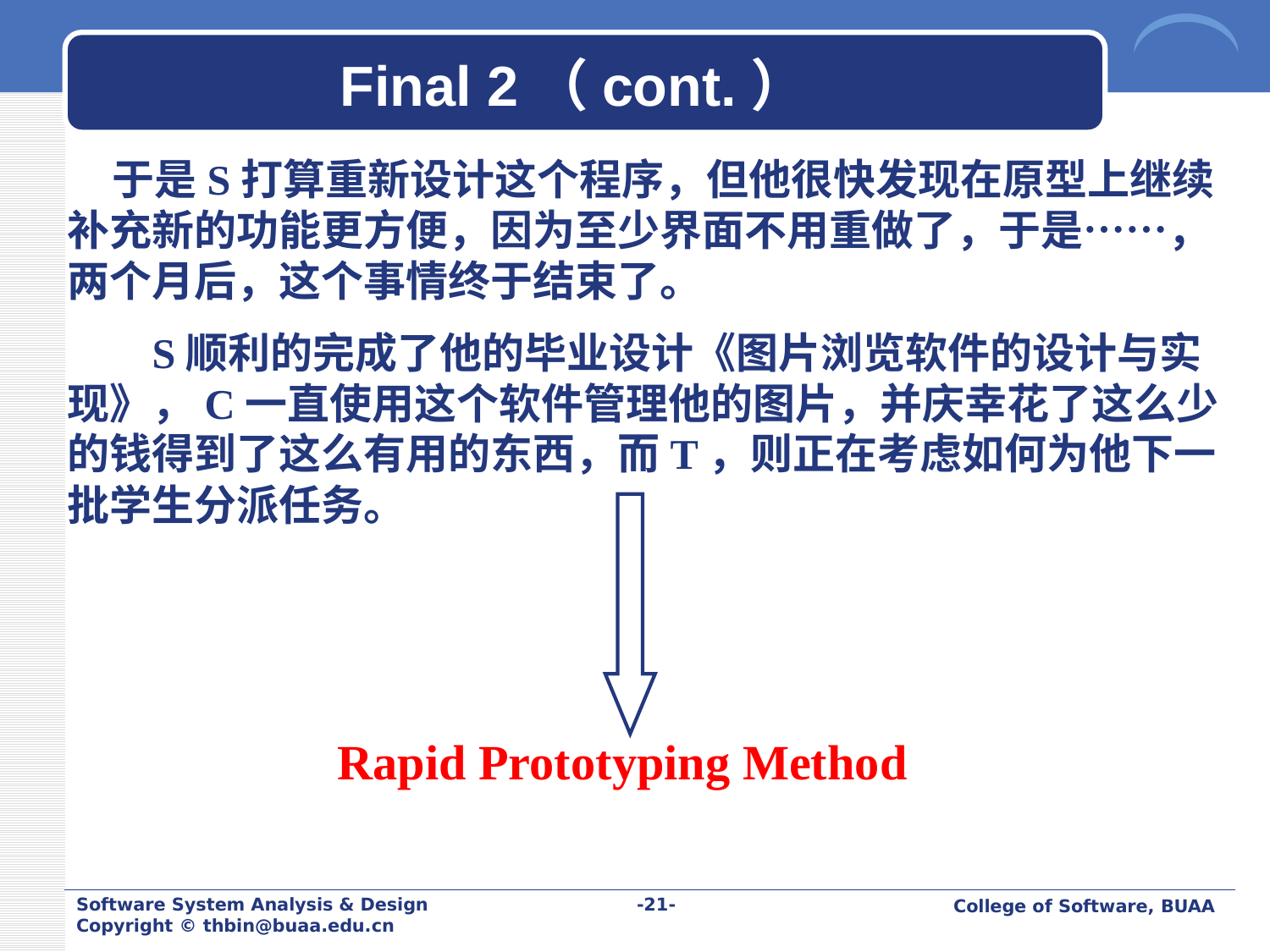

Final 2（cont.）
    于是S打算重新设计这个程序，但他很快发现在原型上继续补充新的功能更方便，因为至少界面不用重做了，于是……，两个月后，这个事情终于结束了。
        S顺利的完成了他的毕业设计《图片浏览软件的设计与实现》，C一直使用这个软件管理他的图片，并庆幸花了这么少的钱得到了这么有用的东西，而T，则正在考虑如何为他下一批学生分派任务。

Rapid Prototyping Method
Software System Analysis & Design Copyright © thbin@buaa.edu.cn
-21-
College of Software, BUAA